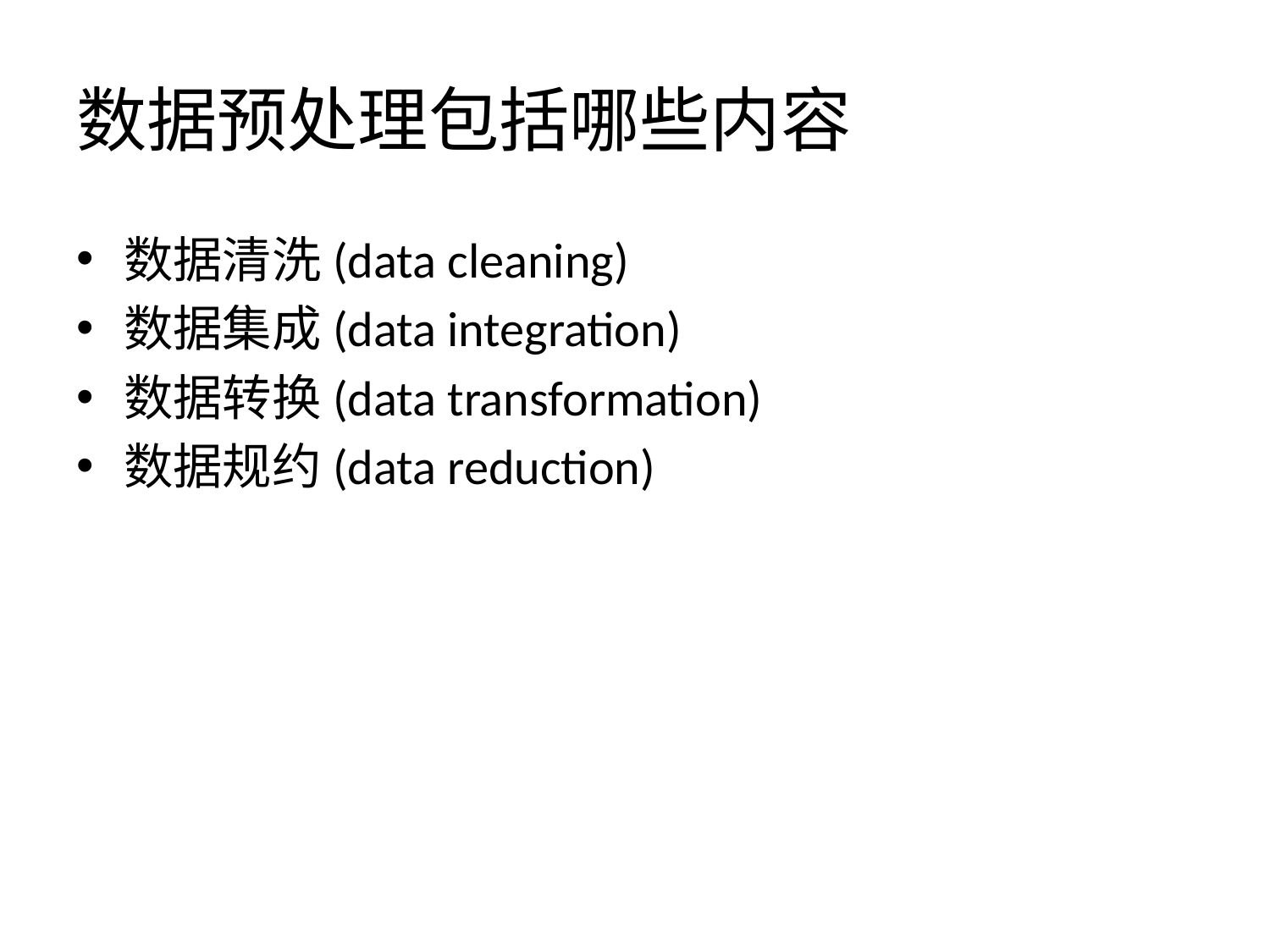

# 数据预处理包括哪些内容
数据清洗(data cleaning)
数据集成(data integration)
数据转换(data transformation)
数据规约(data reduction)